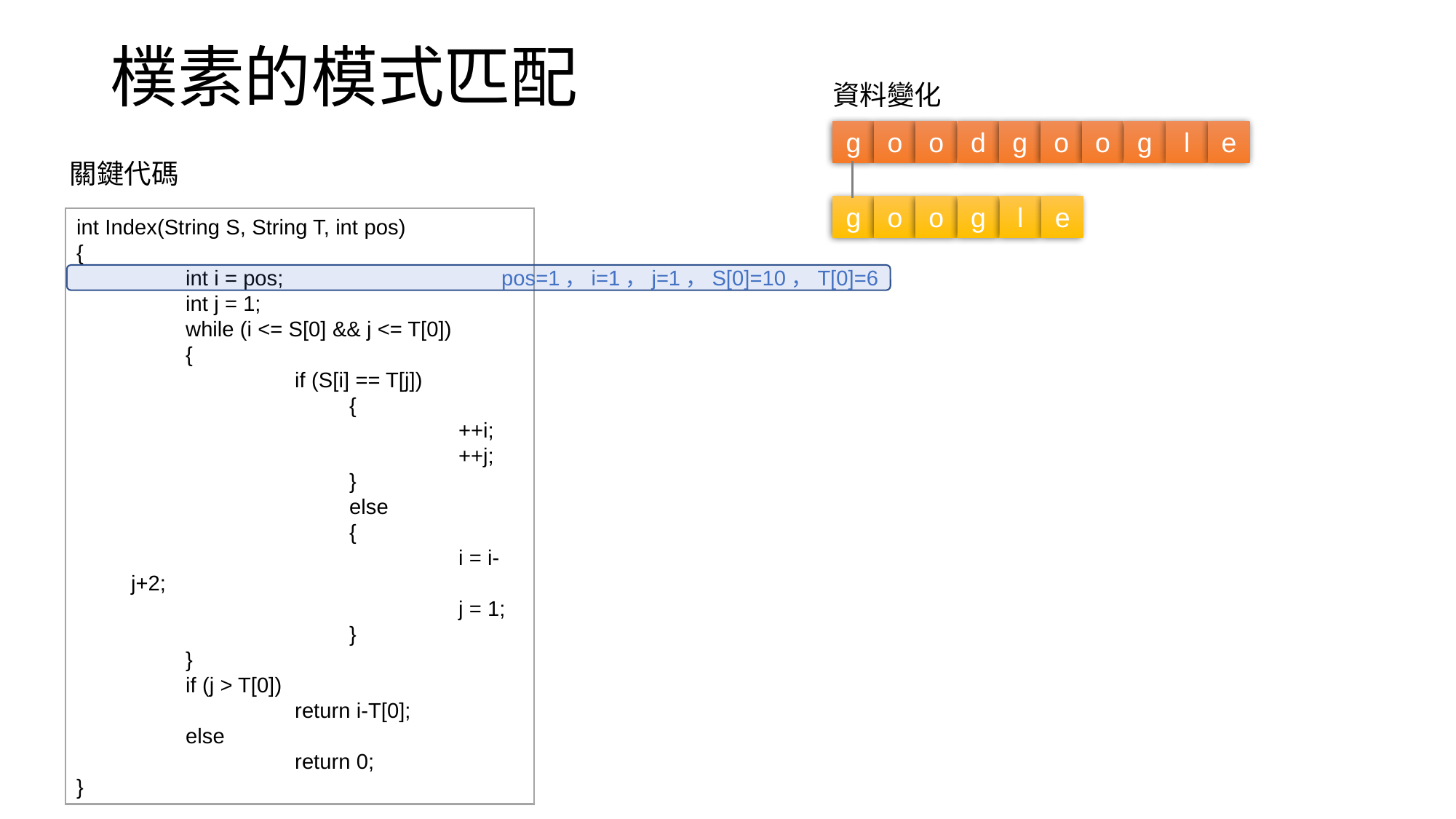

# 樸素的模式匹配
資料變化
g
o
o
d
g
o
o
g
l
e
關鍵代碼
g
o
o
g
l
e
int Index(String S, String T, int pos)
{
	int i = pos;
	int j = 1;
	while (i <= S[0] && j <= T[0])
	{
		if (S[i] == T[j])
      		{
			++i;
         			++j;
	      	}
      		else
      		{
         			i = i-j+2;
         			j = 1;
      		}
	}
	if (j > T[0])
		return i-T[0];
	else
		return 0;
}
pos=1，i=1，j=1，S[0]=10，T[0]=6